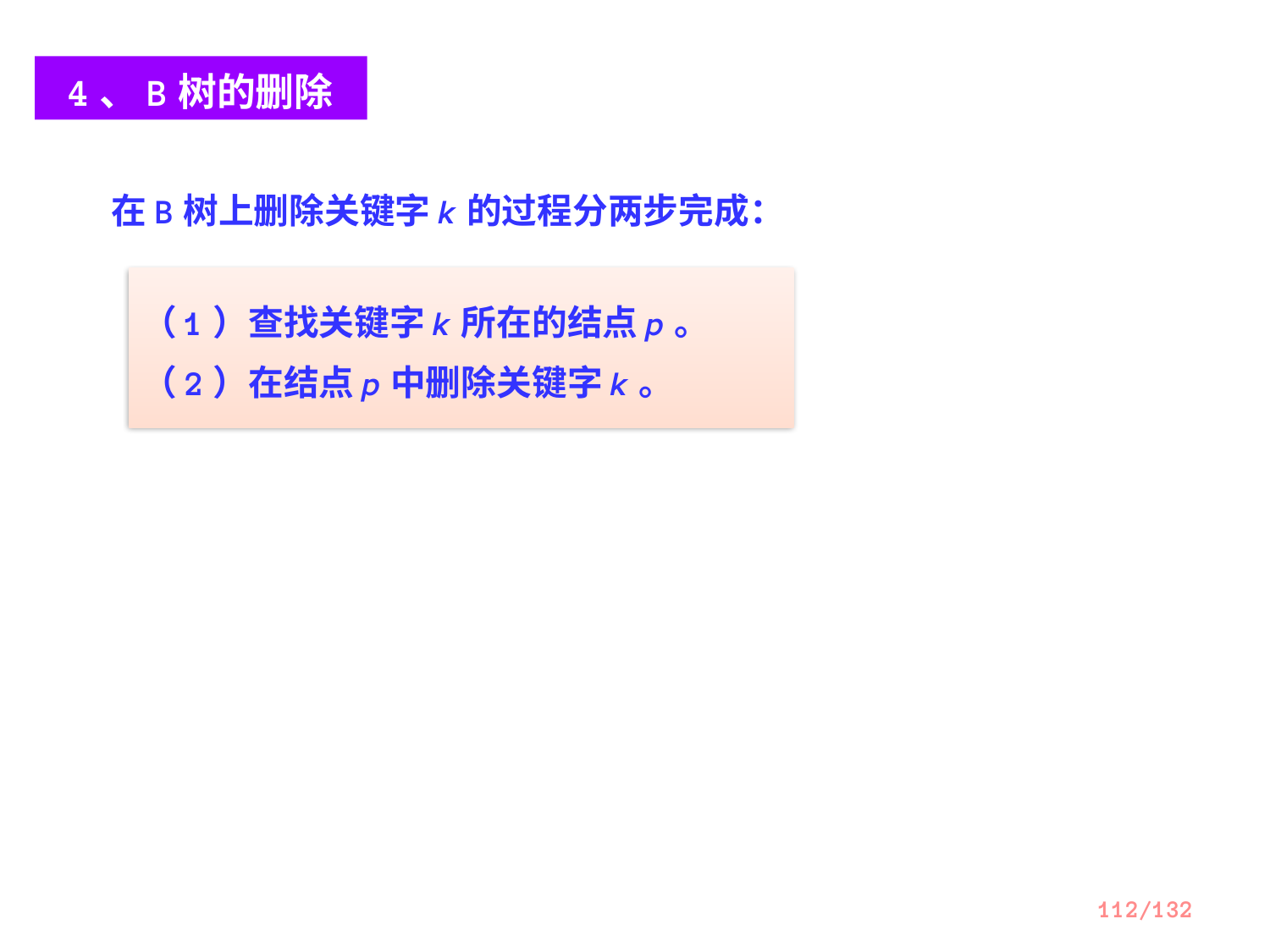

4、B树的删除
在B树上删除关键字k的过程分两步完成：
（1）查找关键字k所在的结点p。
（2）在结点p中删除关键字k。
112/132